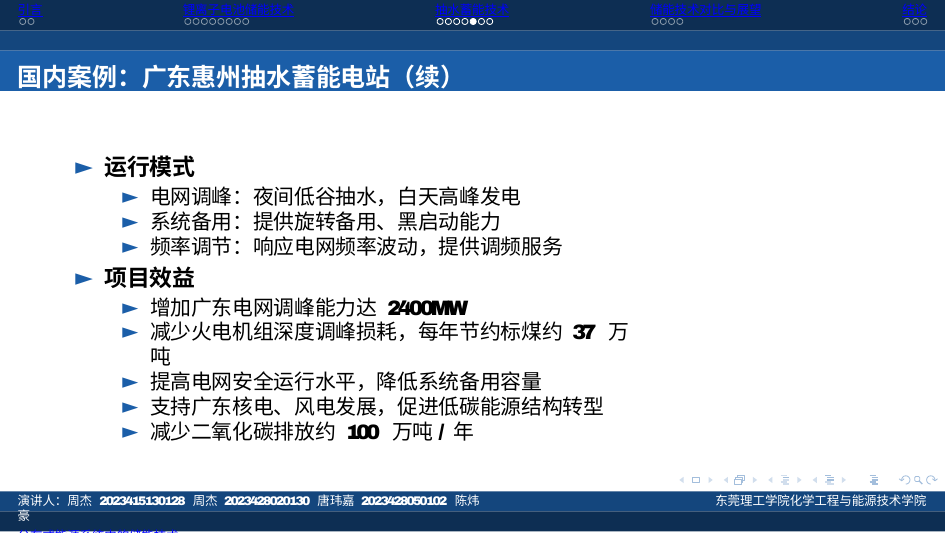

引言
锂离子电池储能技术
抽水蓄能技术
储能技术对比与展望
结论

国内案例：广东惠州抽水蓄能电站（续）
运行模式
电网调峰：夜间低谷抽水，白天高峰发电
系统备用：提供旋转备用、黑启动能力
频率调节：响应电网频率波动，提供调频服务
项目效益
增加广东电网调峰能力达 2400MW
减少火电机组深度调峰损耗，每年节约标煤约 37 万吨
提高电网安全运行水平，降低系统备用容量
支持广东核电、风电发展，促进低碳能源结构转型
减少二氧化碳排放约 100  万吨/年
演讲人：周杰 2023415130128 周杰 2023428020130 唐玮嘉 2023428050102 陈炜豪
分布式能源系统中的储能技术
东莞理工学院化学工程与能源技术学院